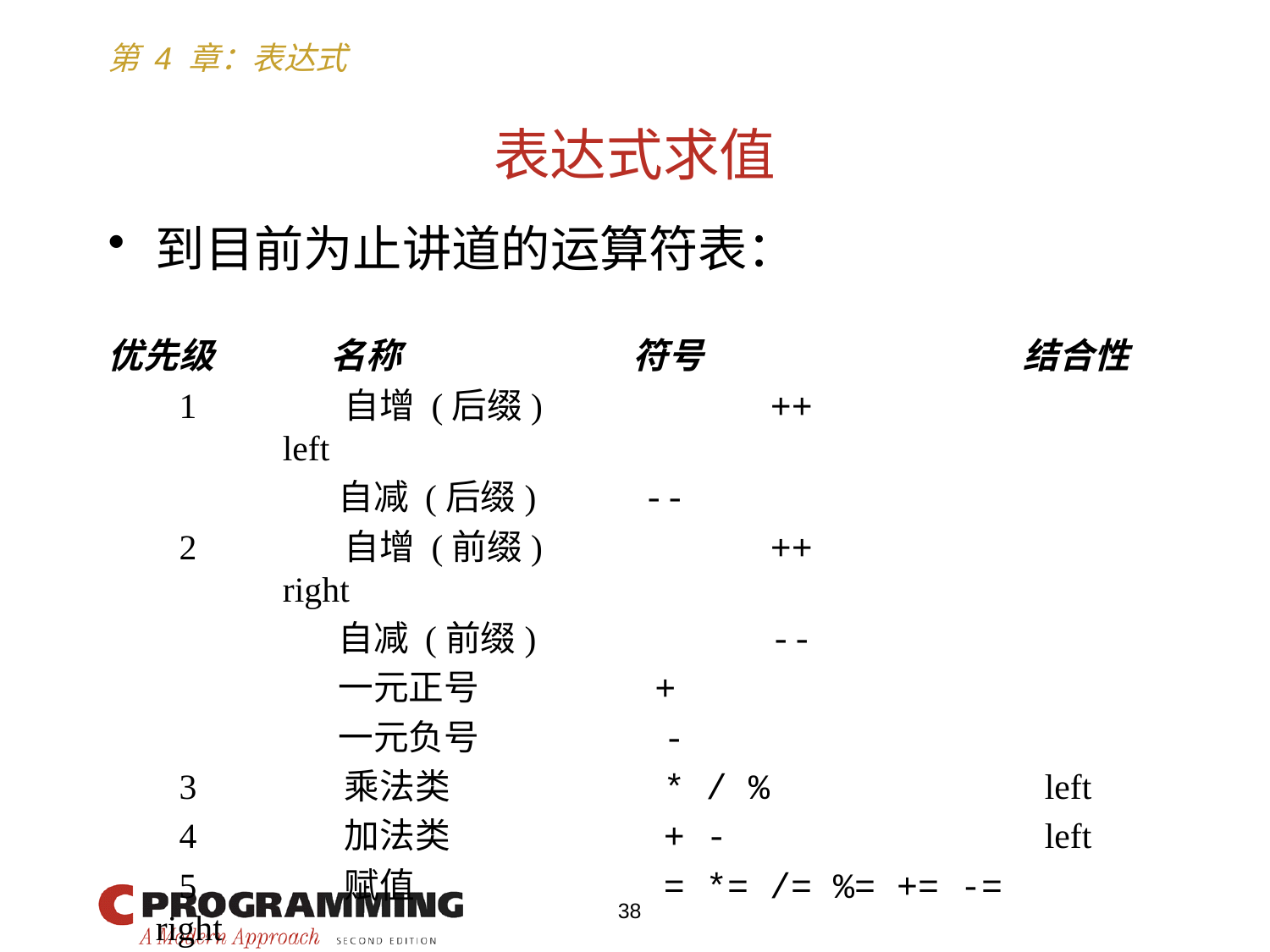

# 表达式求值
到目前为止讲道的运算符表：

优先级	      名称		            符号	                             结合性
        1	      自增 (后缀)	            ++			left
		      自减 (后缀)	            --
        2	      自增 (前缀) 	            ++			right
		      自减 (前缀) 	            --
		      一元正号	              +
		      一元负号		-
        3	      乘法类		* / %			left
        4	      加法类		+ -			left
        5	      赋值		= *= /= %= += -=	      right
38